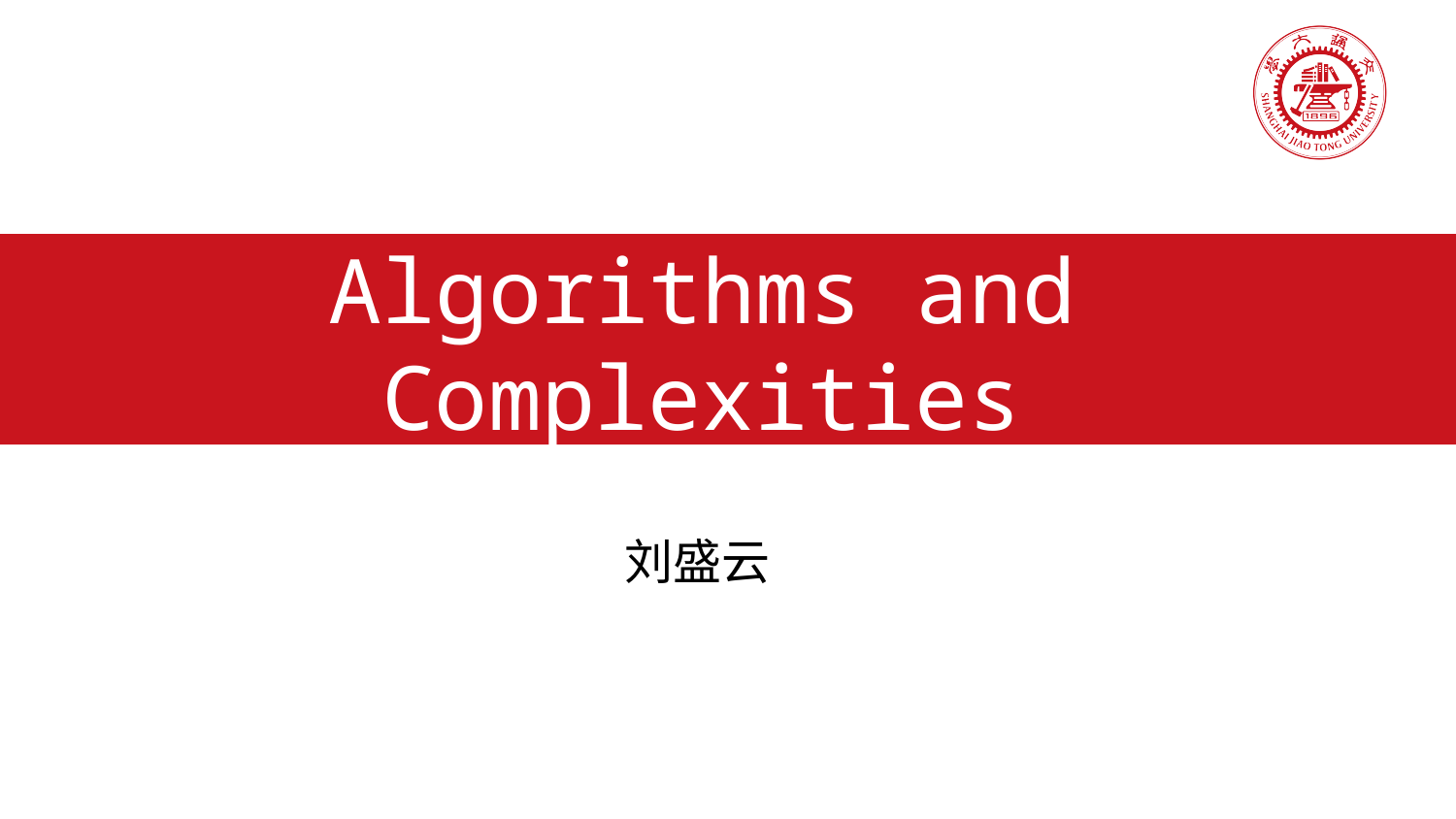

# Algorithms and Complexities DisAlg: Consensus
刘盛云